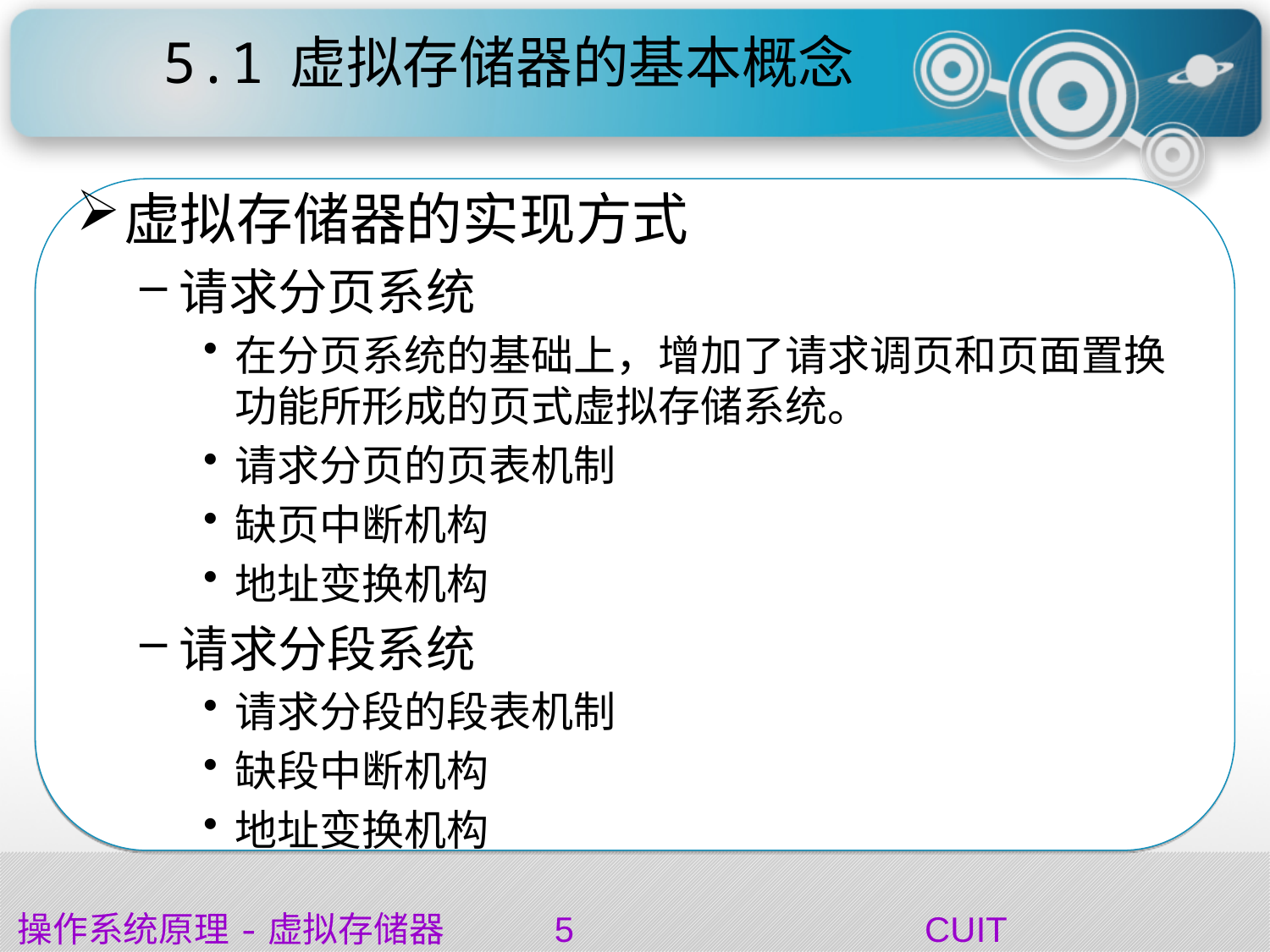

# 5.1	虚拟存储器的基本概念
虚拟存储器的实现方式
请求分页系统
在分页系统的基础上，增加了请求调页和页面置换功能所形成的页式虚拟存储系统。
请求分页的页表机制
缺页中断机构
地址变换机构
请求分段系统
请求分段的段表机制
缺段中断机构
地址变换机构